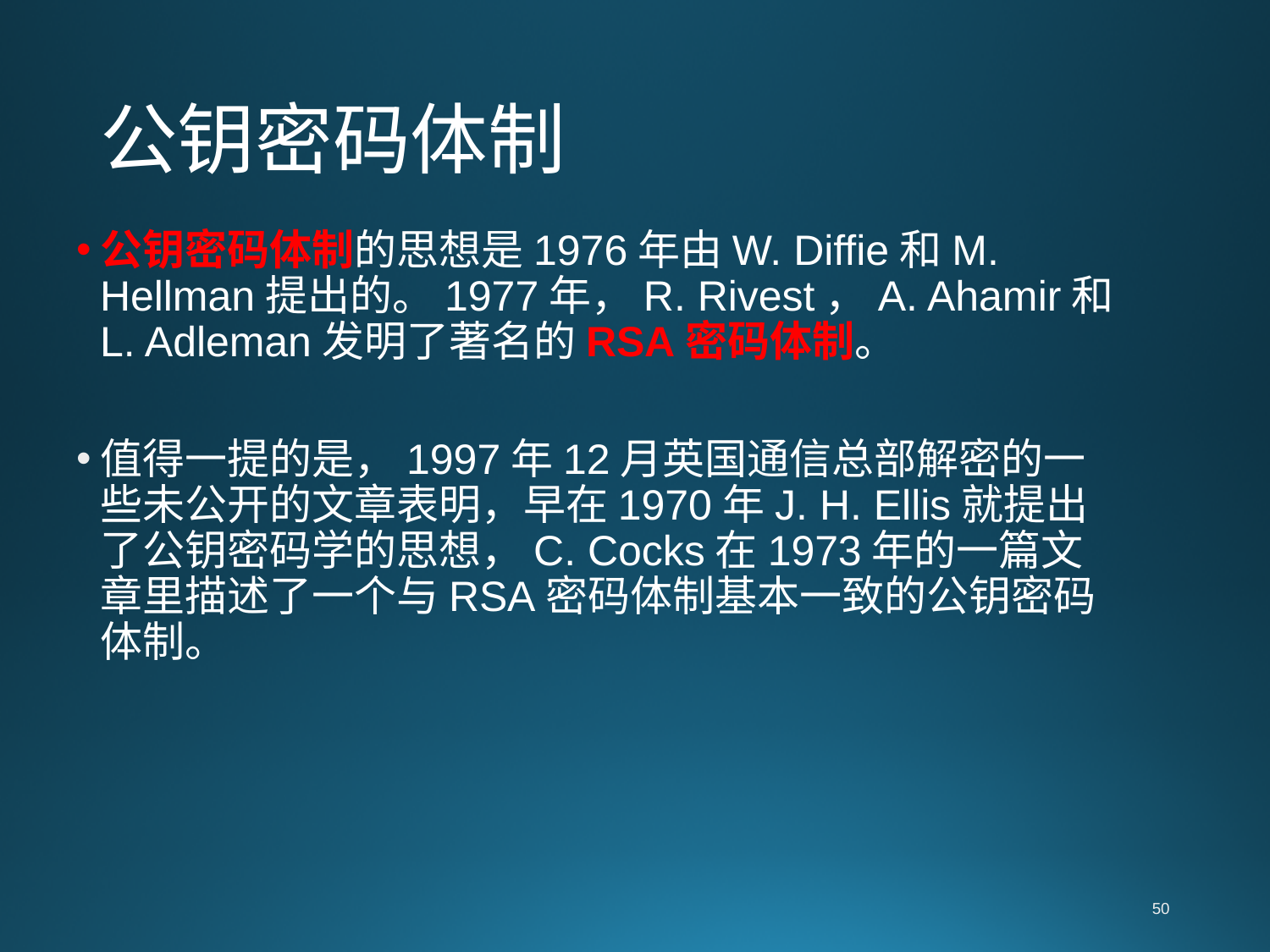

# 公钥密码体制
公钥密码体制的思想是1976年由W. Diffie和M. Hellman提出的。1977年，R. Rivest，A. Ahamir和L. Adleman发明了著名的RSA密码体制。

值得一提的是，1997年12月英国通信总部解密的一些未公开的文章表明，早在1970年J. H. Ellis就提出了公钥密码学的思想，C. Cocks在1973年的一篇文章里描述了一个与RSA密码体制基本一致的公钥密码体制。
50